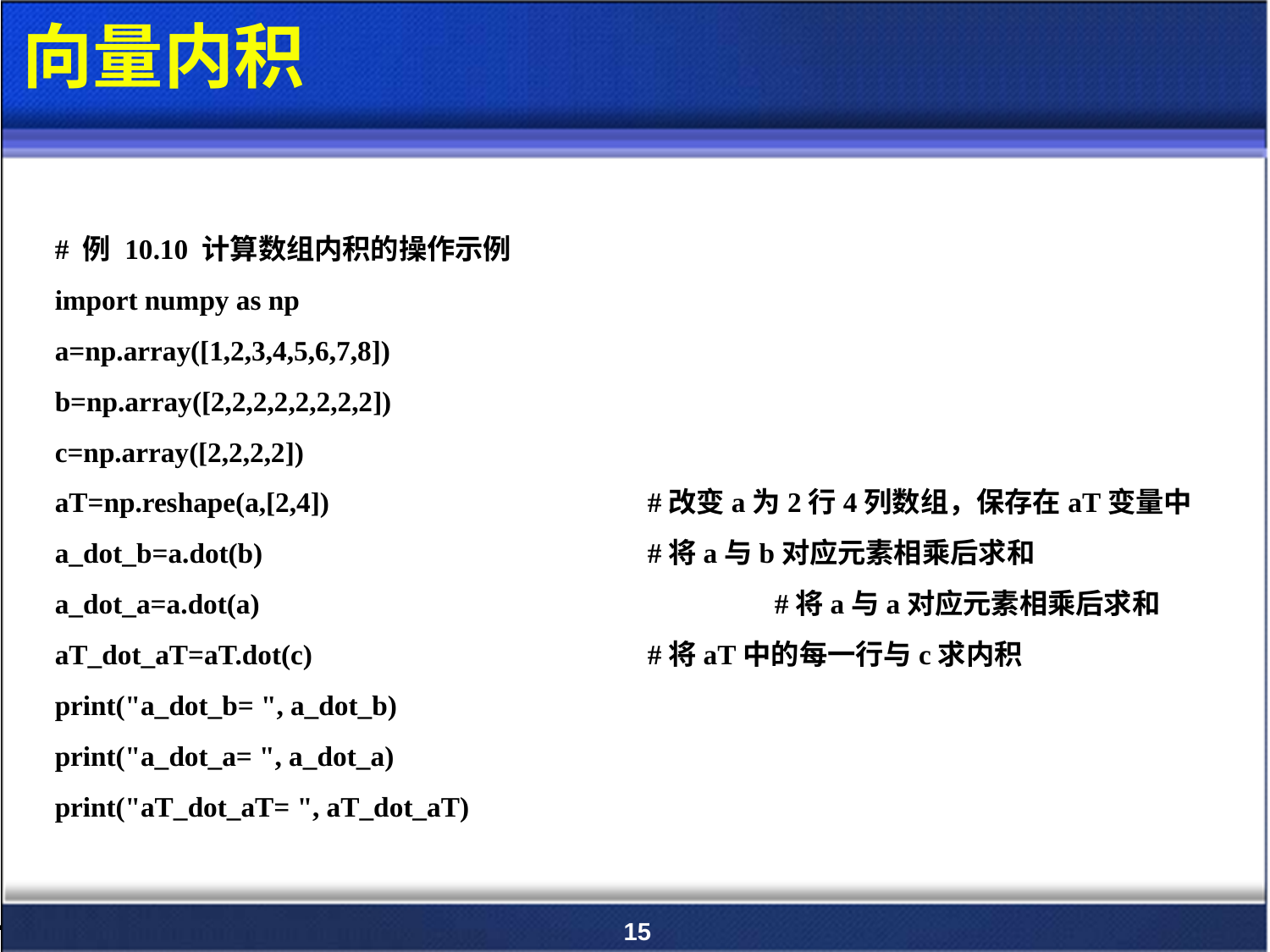

# 向量内积
# 例 10.10 计算数组内积的操作示例
import numpy as np
a=np.array([1,2,3,4,5,6,7,8])
b=np.array([2,2,2,2,2,2,2,2])
c=np.array([2,2,2,2])
aT=np.reshape(a,[2,4]) 			#改变a为2行4列数组，保存在aT变量中
a_dot_b=a.dot(b)				#将a与b对应元素相乘后求和
a_dot_a=a.dot(a) 				#将a与a对应元素相乘后求和
aT_dot_aT=aT.dot(c)			#将aT中的每一行与c求内积
print("a_dot_b= ", a_dot_b)
print("a_dot_a= ", a_dot_a)
print("aT_dot_aT= ", aT_dot_aT)
15